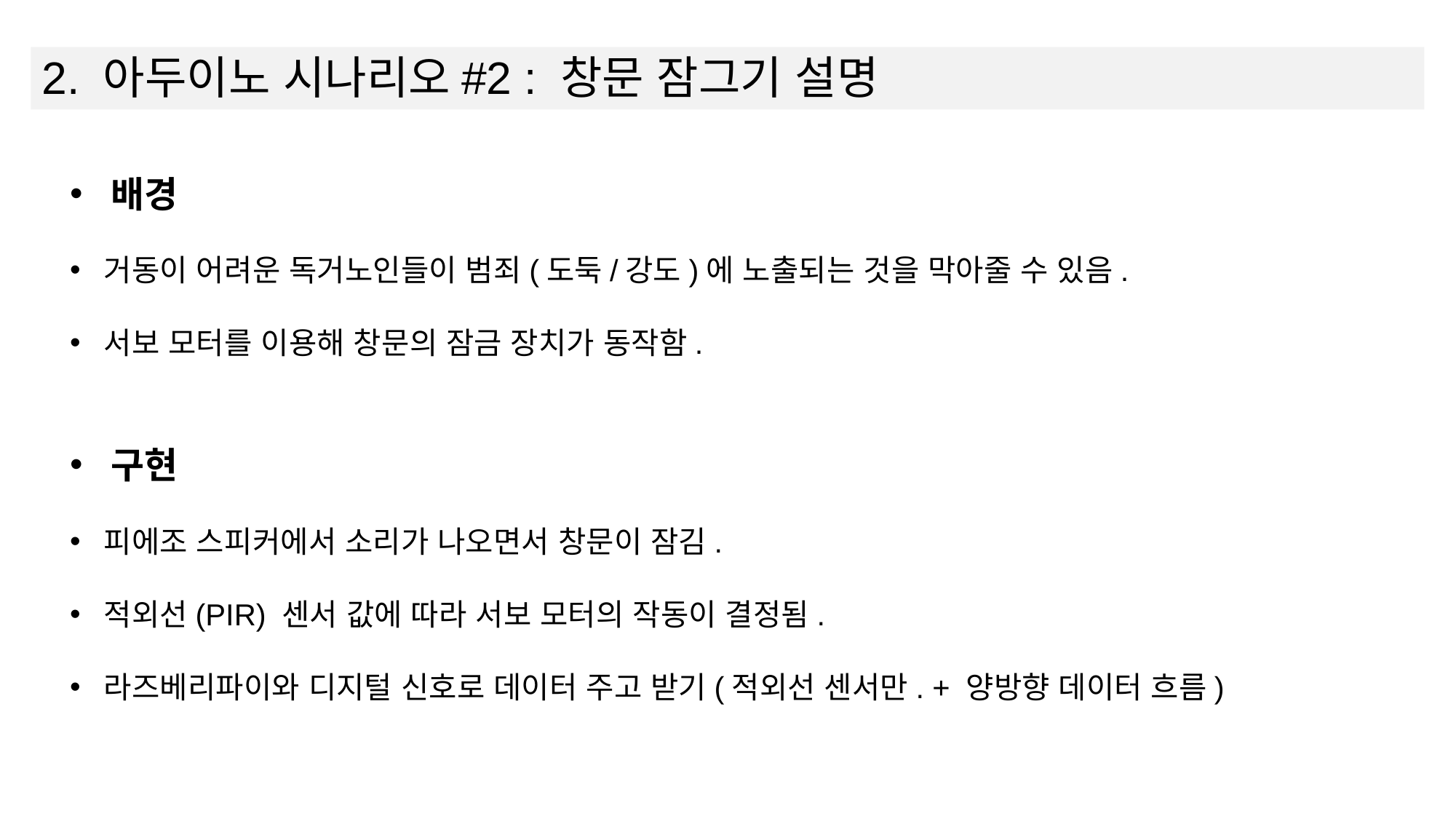

2. 아두이노 시나리오#2 : 창문 잠그기 설명
배경
거동이 어려운 독거노인들이 범죄(도둑/강도)에 노출되는 것을 막아줄 수 있음.
서보 모터를 이용해 창문의 잠금 장치가 동작함.

구현
피에조 스피커에서 소리가 나오면서 창문이 잠김.
적외선(PIR) 센서 값에 따라 서보 모터의 작동이 결정됨.
라즈베리파이와 디지털 신호로 데이터 주고 받기(적외선 센서만. + 양방향 데이터 흐름)